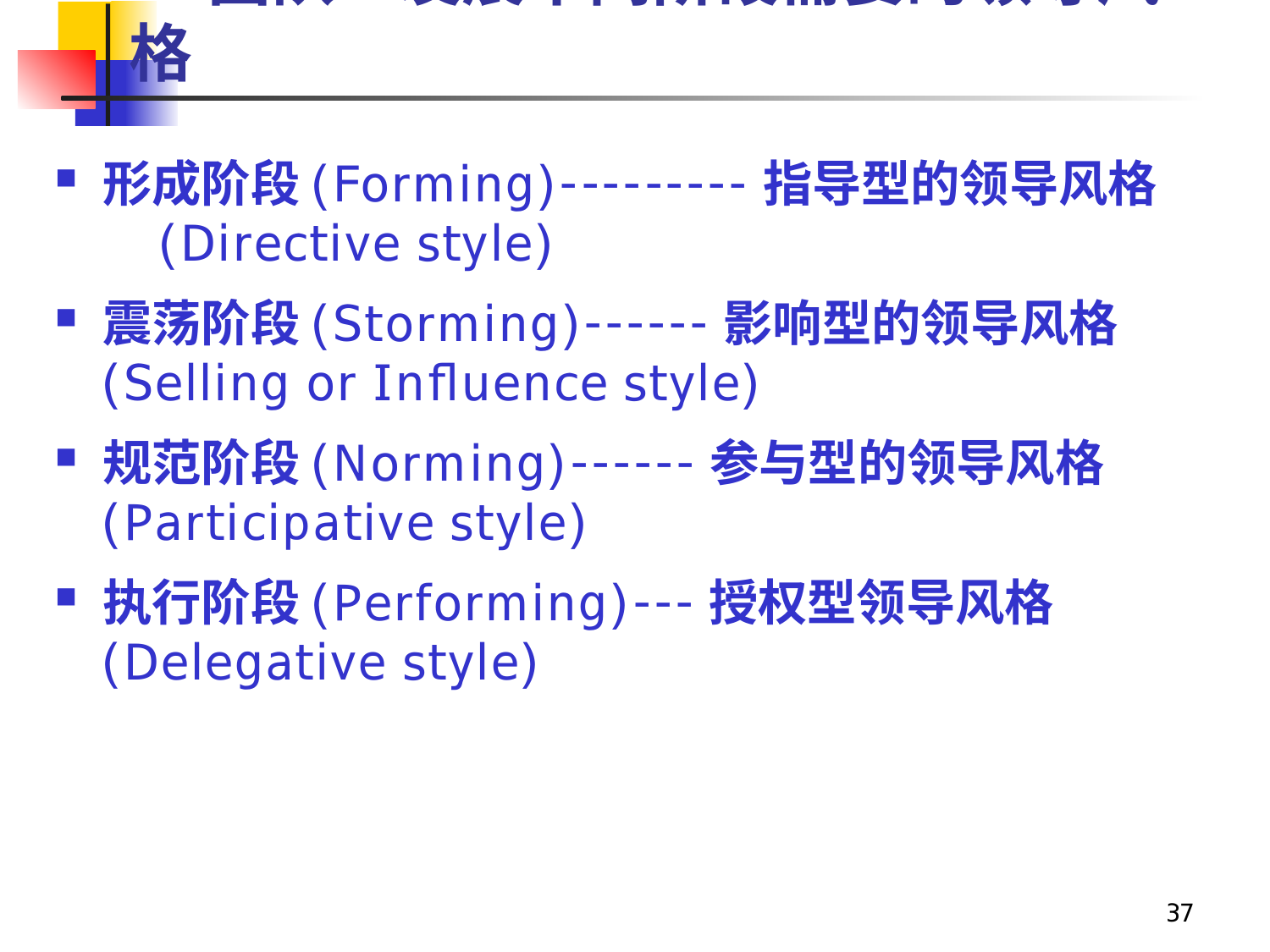

# “团队”发展不同阶段需要的领导风格
形成阶段(Forming)---------指导型的领导风格         (Directive style)
震荡阶段(Storming)------影响型的领导风格(Selling or Influence style)
规范阶段(Norming)------参与型的领导风格(Participative style)
执行阶段(Performing)---授权型领导风格(Delegative style)
37